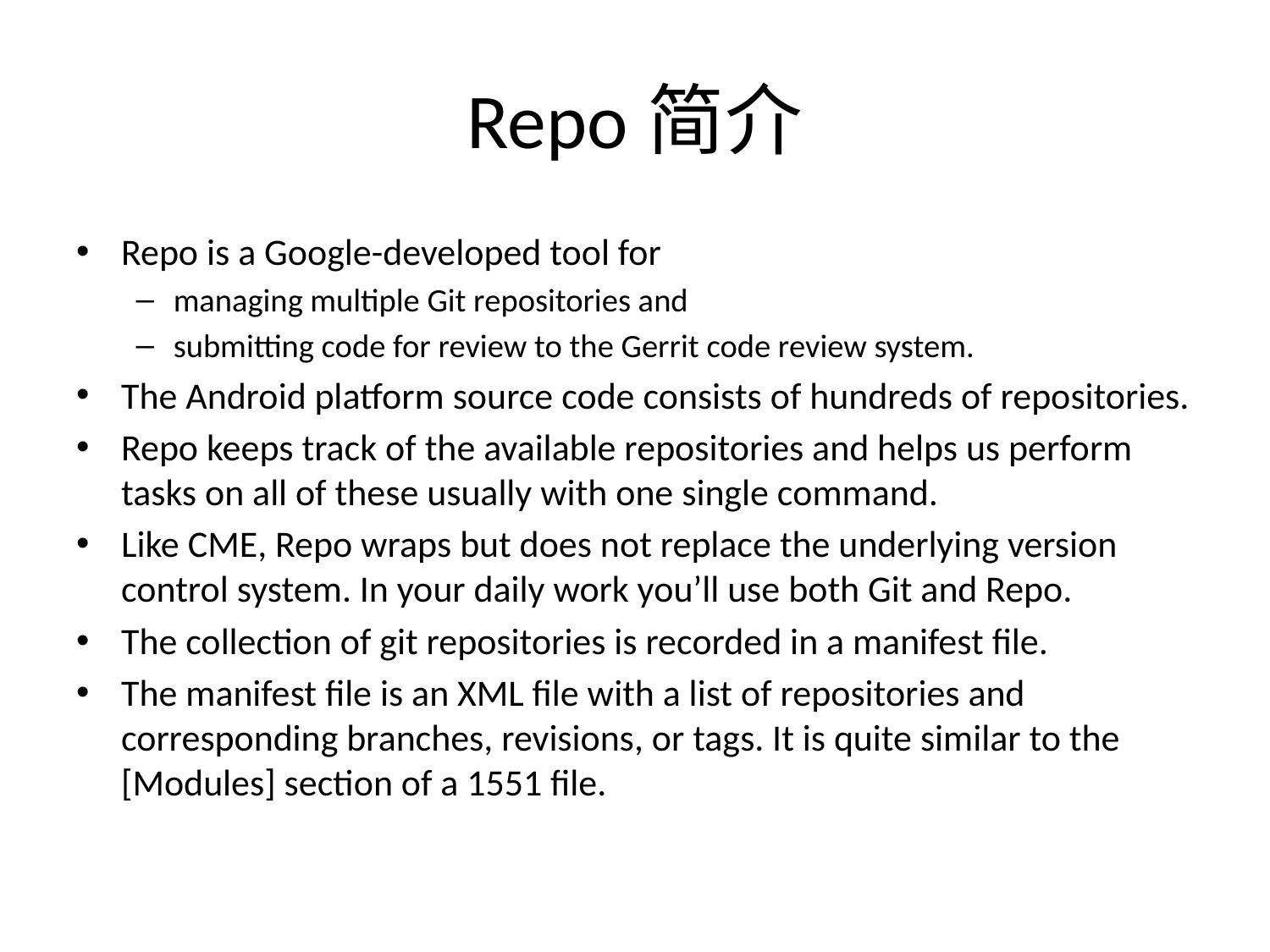

# Repo简介
Repo is a Google-developed tool for
managing multiple Git repositories and
submitting code for review to the Gerrit code review system.
The Android platform source code consists of hundreds of repositories.
Repo keeps track of the available repositories and helps us perform tasks on all of these usually with one single command.
Like CME, Repo wraps but does not replace the underlying version control system. In your daily work you’ll use both Git and Repo.
The collection of git repositories is recorded in a manifest file.
The manifest file is an XML file with a list of repositories and corresponding branches, revisions, or tags. It is quite similar to the [Modules] section of a 1551 file.